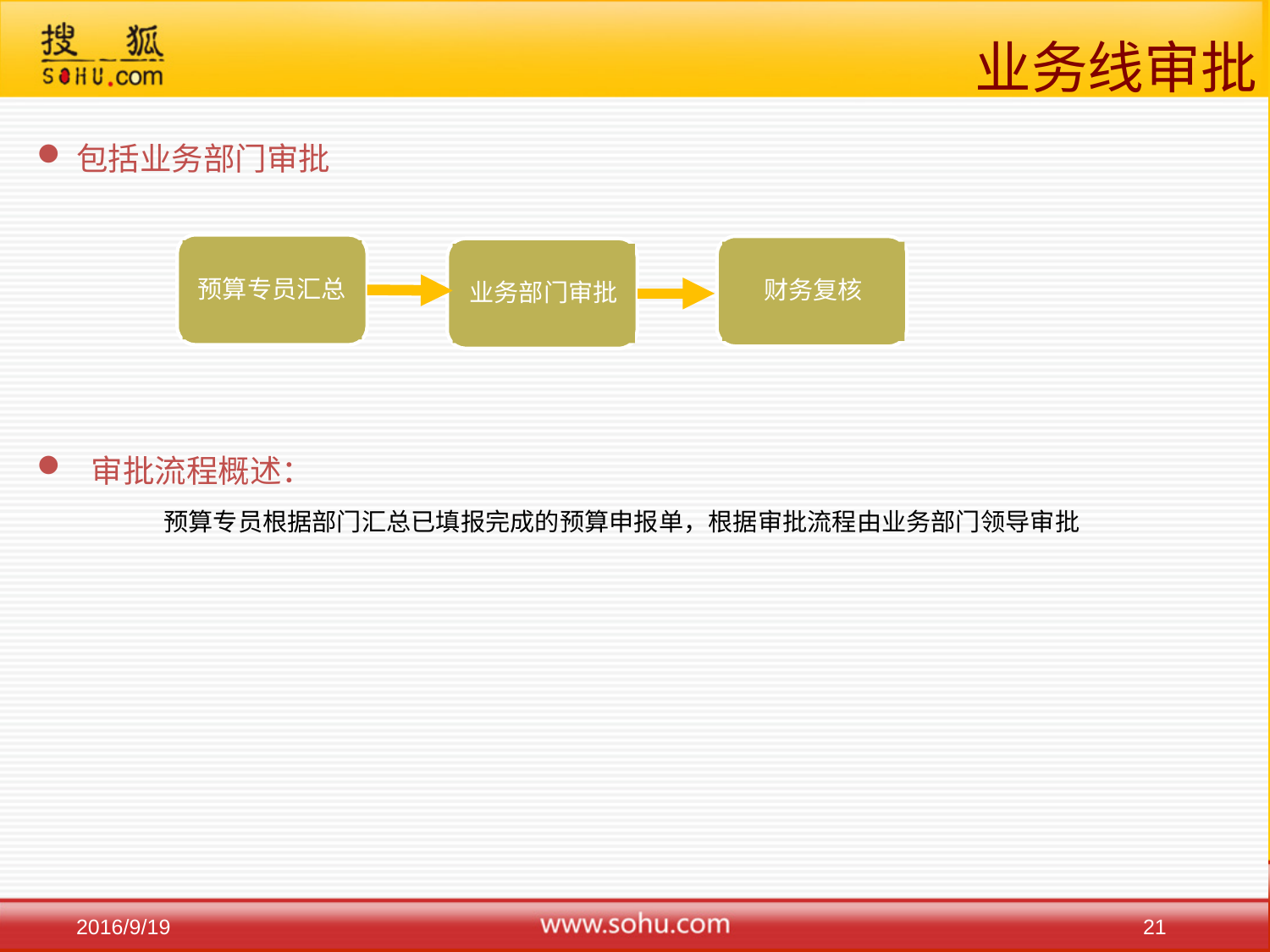

# 业务线审批
包括业务部门审批

 审批流程概述：
	预算专员根据部门汇总已填报完成的预算申报单，根据审批流程由业务部门领导审批

预算专员汇总

财务复核

业务部门审批
21